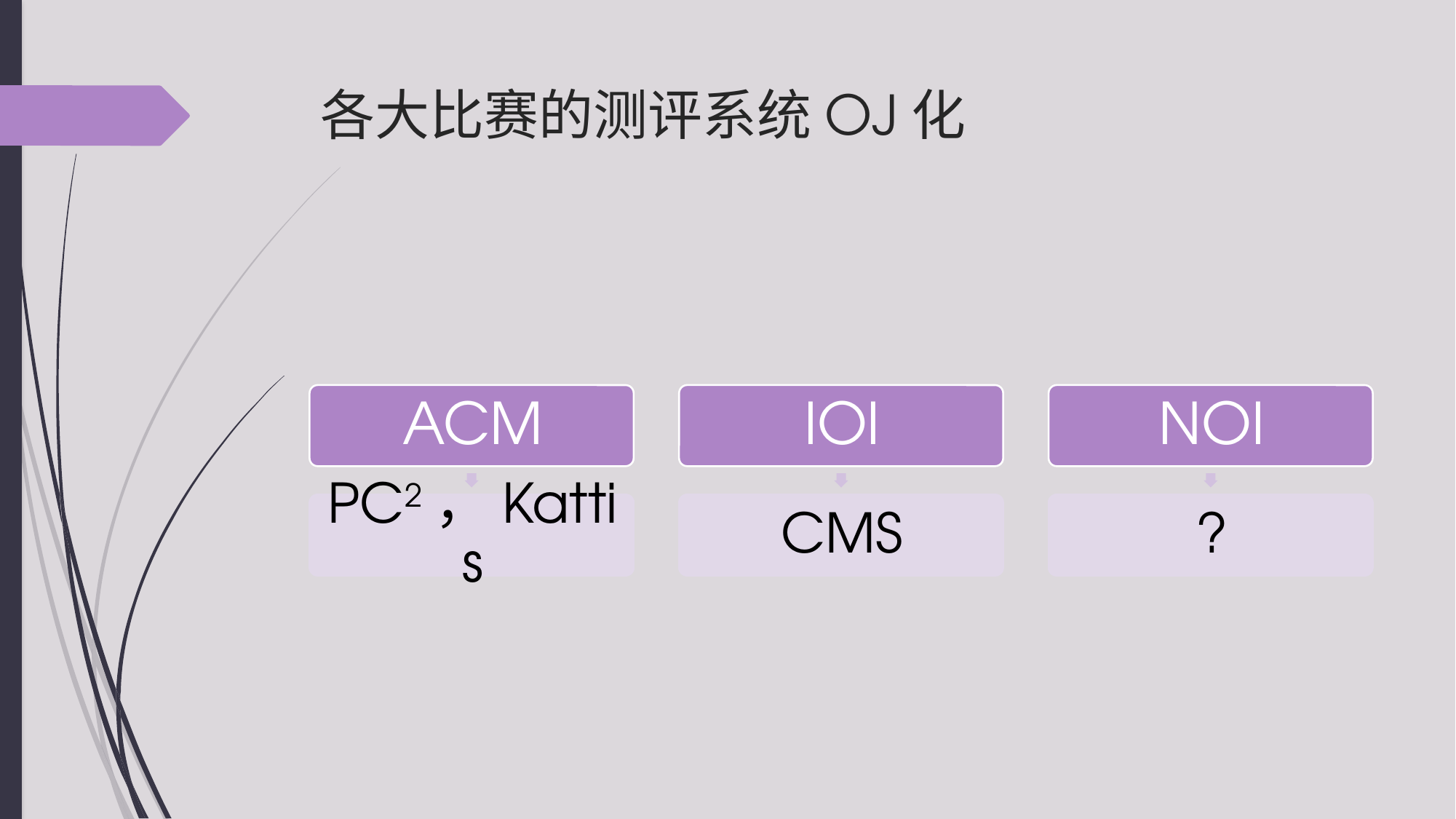

# 各大比赛的测评系统OJ化
ACM
PC2，Kattis
IOI
CMS
NOI
?